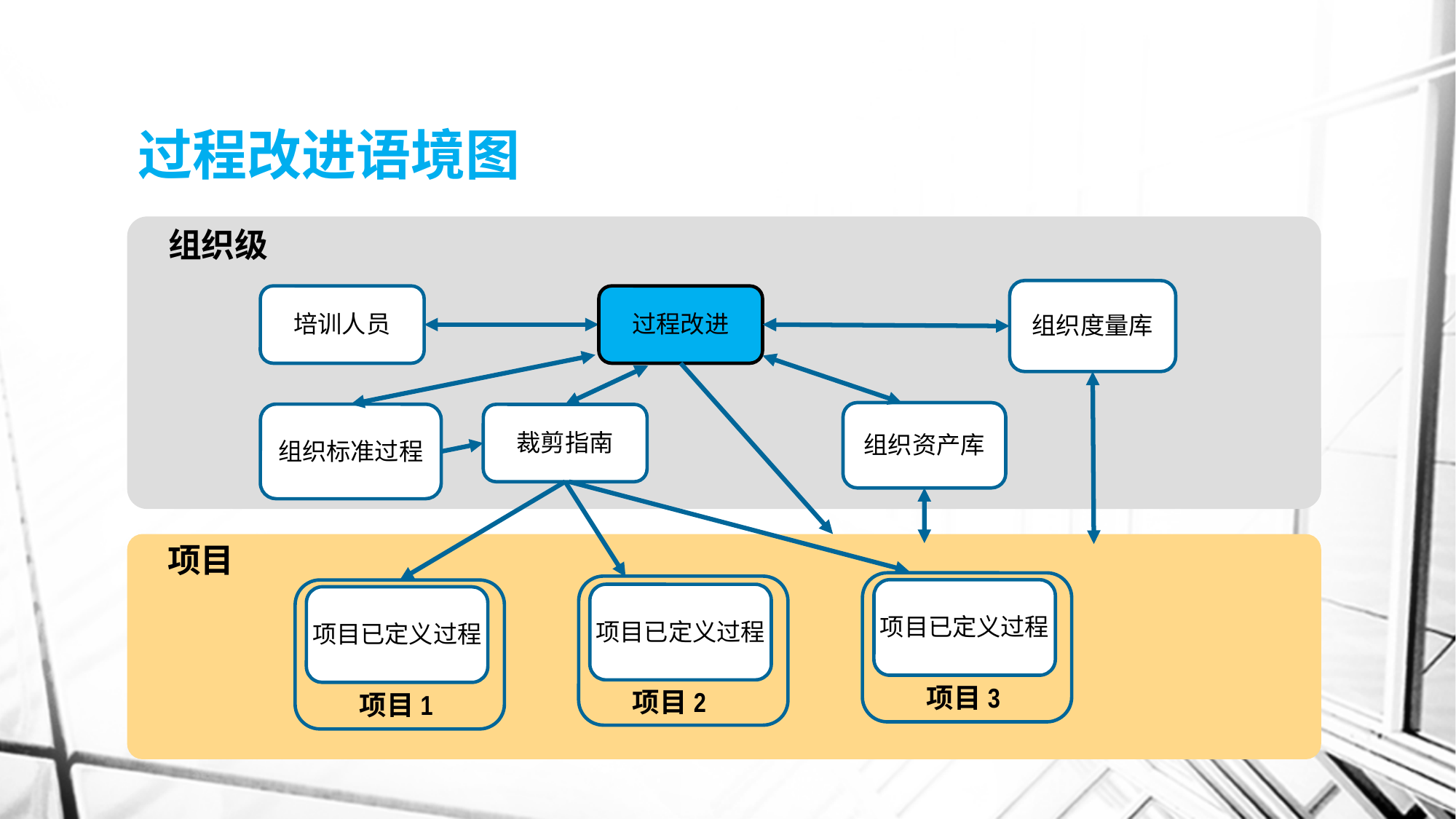

# 过程改进语境图

组织级
组织度量库
培训人员
过程改进
组织资产库
组织标准过程
裁剪指南

项目

项目已定义过程

项目已定义过程
项目已定义过程
项目3
项目2
项目1
6